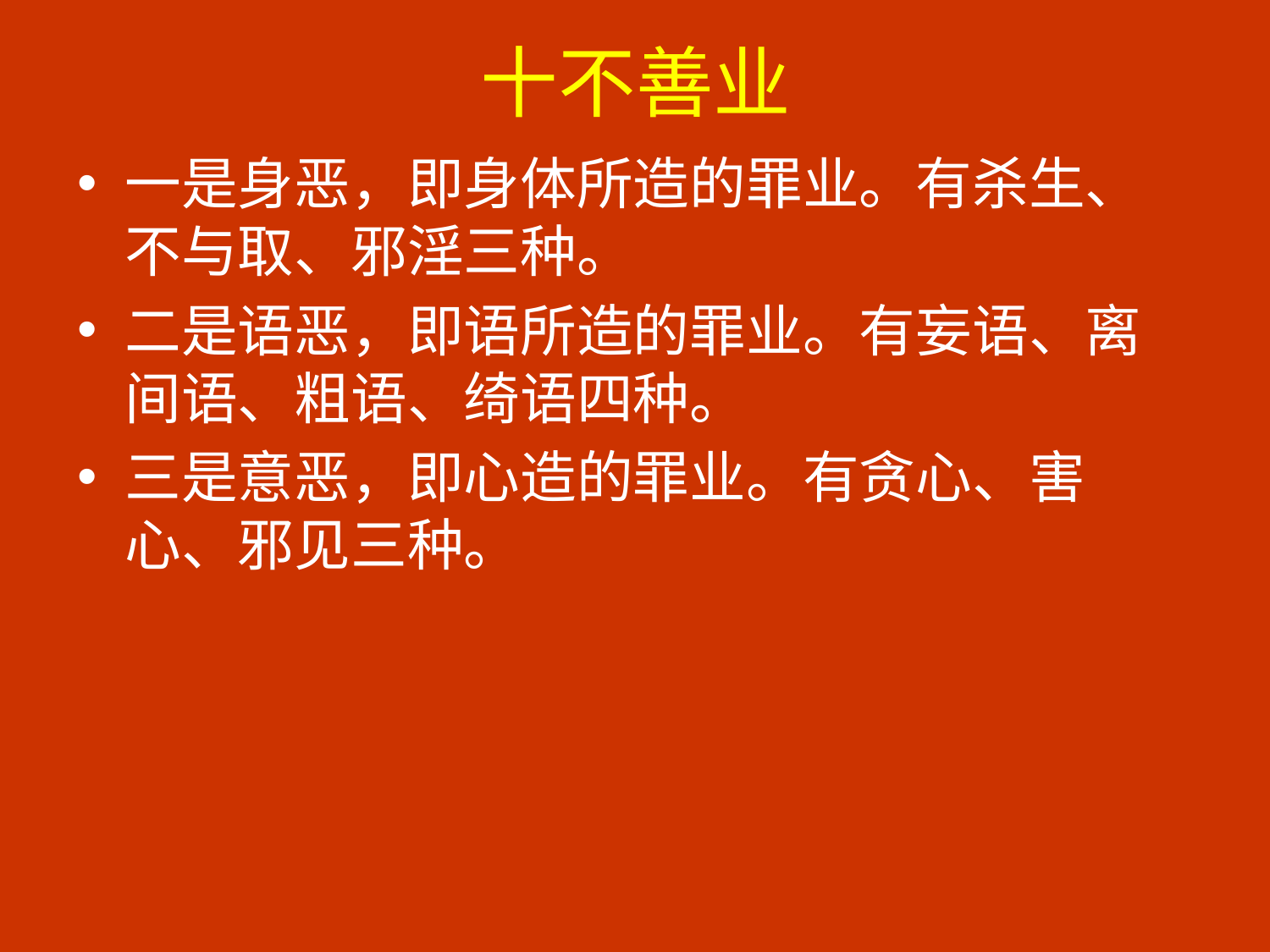

# 十不善业
一是身恶，即身体所造的罪业。有杀生、不与取、邪淫三种。
二是语恶，即语所造的罪业。有妄语、离间语、粗语、绮语四种。
三是意恶，即心造的罪业。有贪心、害心、邪见三种。